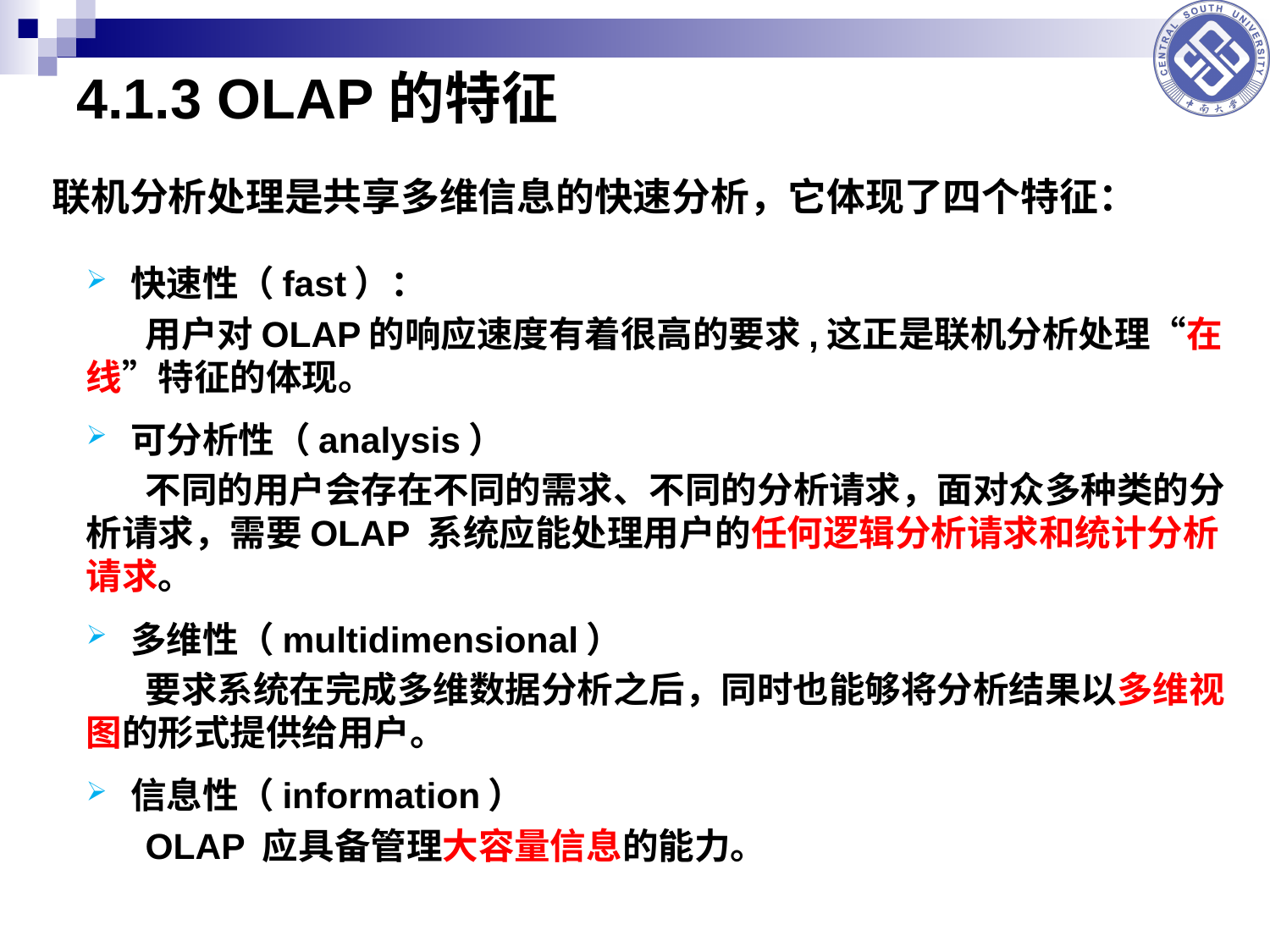

4.1.3 OLAP的特征
联机分析处理是共享多维信息的快速分析，它体现了四个特征：
快速性（fast）：
用户对OLAP的响应速度有着很高的要求,这正是联机分析处理“在线”特征的体现。
可分析性（analysis）
不同的用户会存在不同的需求、不同的分析请求，面对众多种类的分析请求，需要OLAP 系统应能处理用户的任何逻辑分析请求和统计分析请求。
多维性（multidimensional）
要求系统在完成多维数据分析之后，同时也能够将分析结果以多维视图的形式提供给用户。
信息性（information）
OLAP 应具备管理大容量信息的能力。